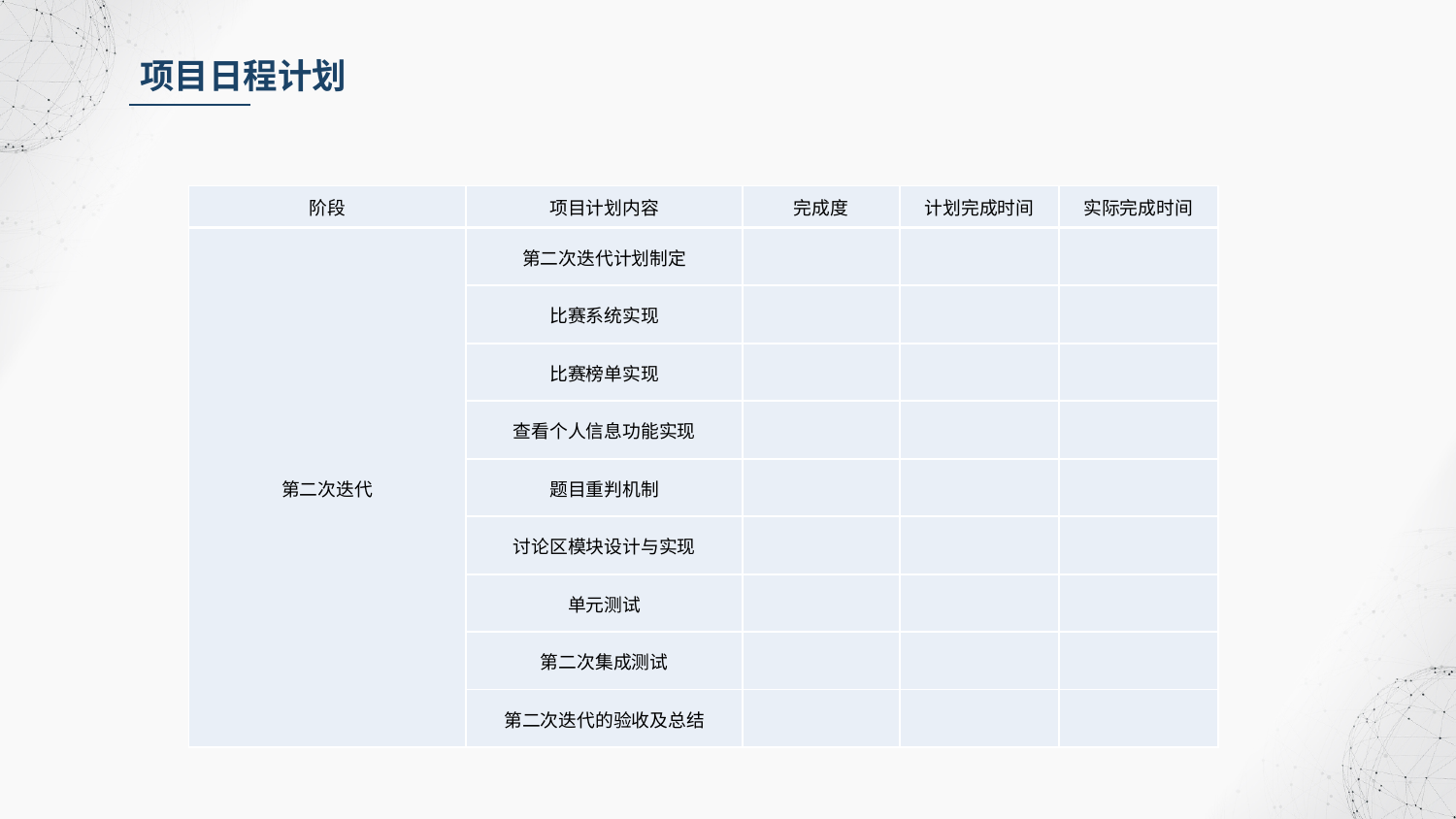

项目日程计划
| 阶段 | 项目计划内容 | 完成度 | 计划完成时间 | 实际完成时间 |
| --- | --- | --- | --- | --- |
| 第二次迭代 | 第二次迭代计划制定 |  |  |  |
| --- | --- | --- | --- | --- |
|  | 比赛系统实现 |  |  |  |
|  | 比赛榜单实现 |  |  |  |
|  | 查看个人信息功能实现 |  |  |  |
|  | 题目重判机制 |  |  |  |
|  | 讨论区模块设计与实现 |  |  |  |
|  | 单元测试 |  |  |  |
|  | 第二次集成测试 |  |  |  |
|  | 第二次迭代的验收及总结 |  |  |  |